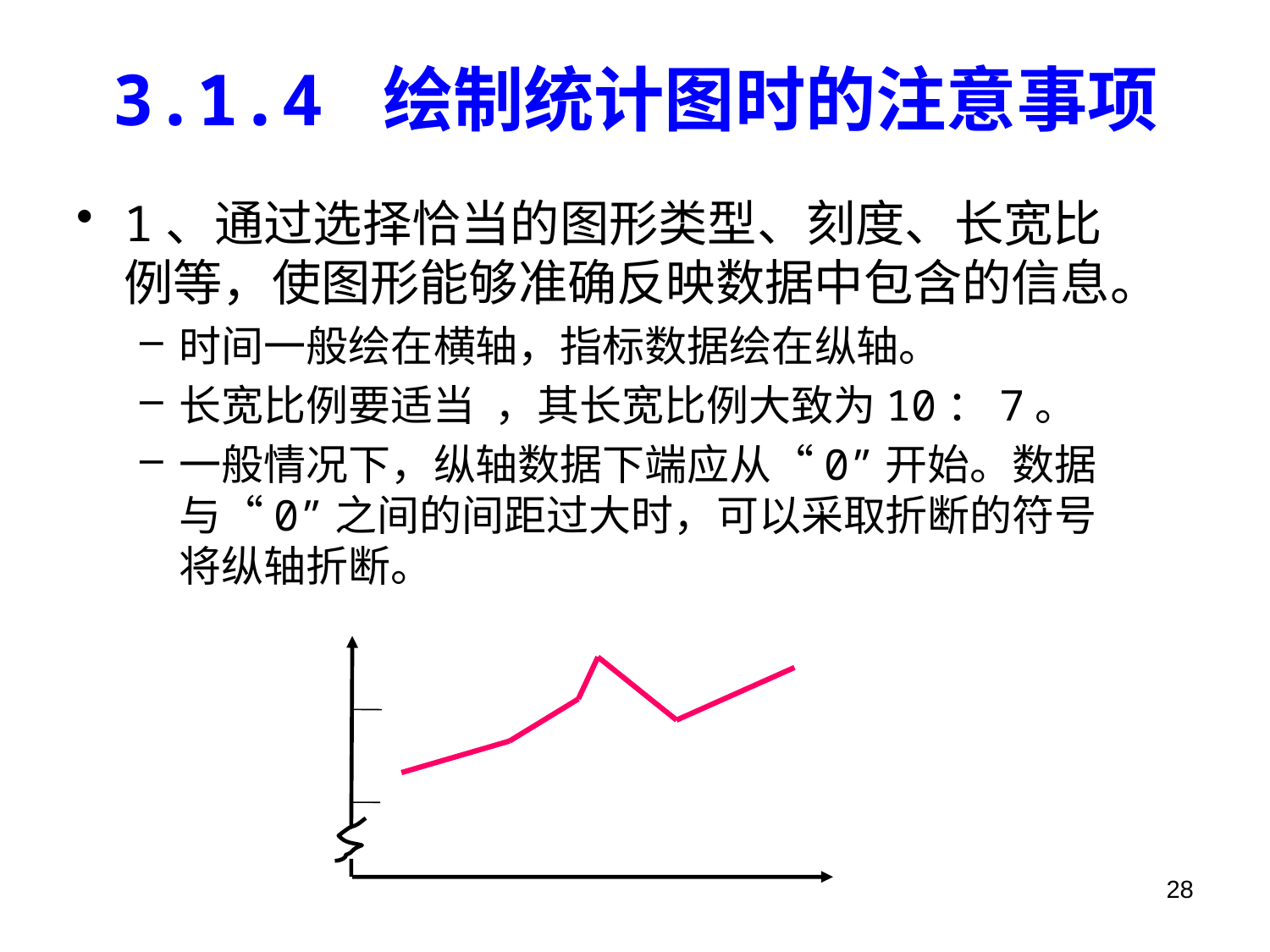

# 3.1.4 绘制统计图时的注意事项
1、通过选择恰当的图形类型、刻度、长宽比例等，使图形能够准确反映数据中包含的信息。
时间一般绘在横轴，指标数据绘在纵轴。
长宽比例要适当  ，其长宽比例大致为10：7。
一般情况下，纵轴数据下端应从“0”开始。数据与“0”之间的间距过大时，可以采取折断的符号将纵轴折断。

28